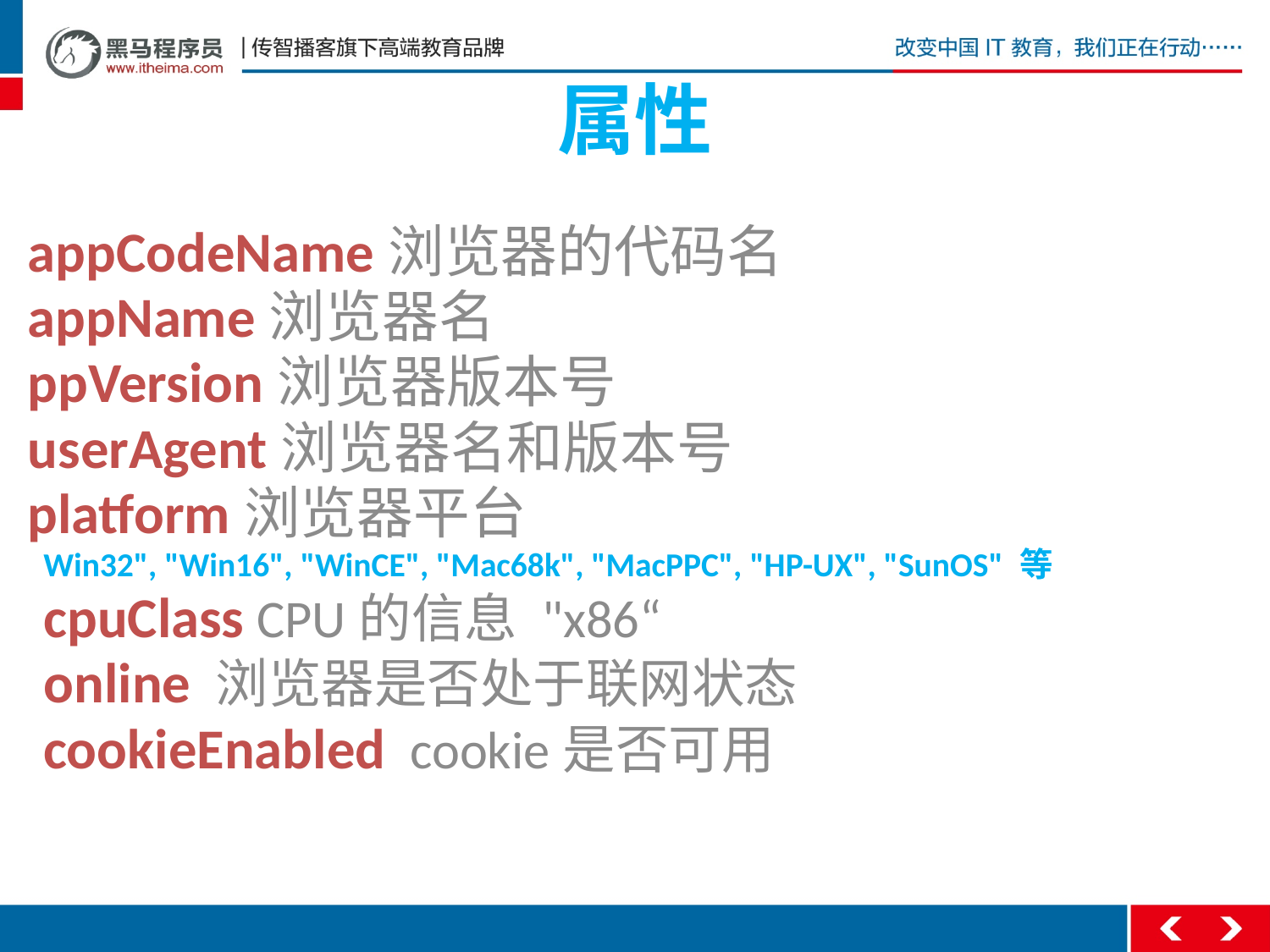

# 属性
appCodeName浏览器的代码名
appName浏览器名
ppVersion浏览器版本号
userAgent浏览器名和版本号
platform浏览器平台
Win32", "Win16", "WinCE", "Mac68k", "MacPPC", "HP-UX", "SunOS" 等
cpuClass CPU的信息 "x86“
online 浏览器是否处于联网状态
cookieEnabled  cookie是否可用